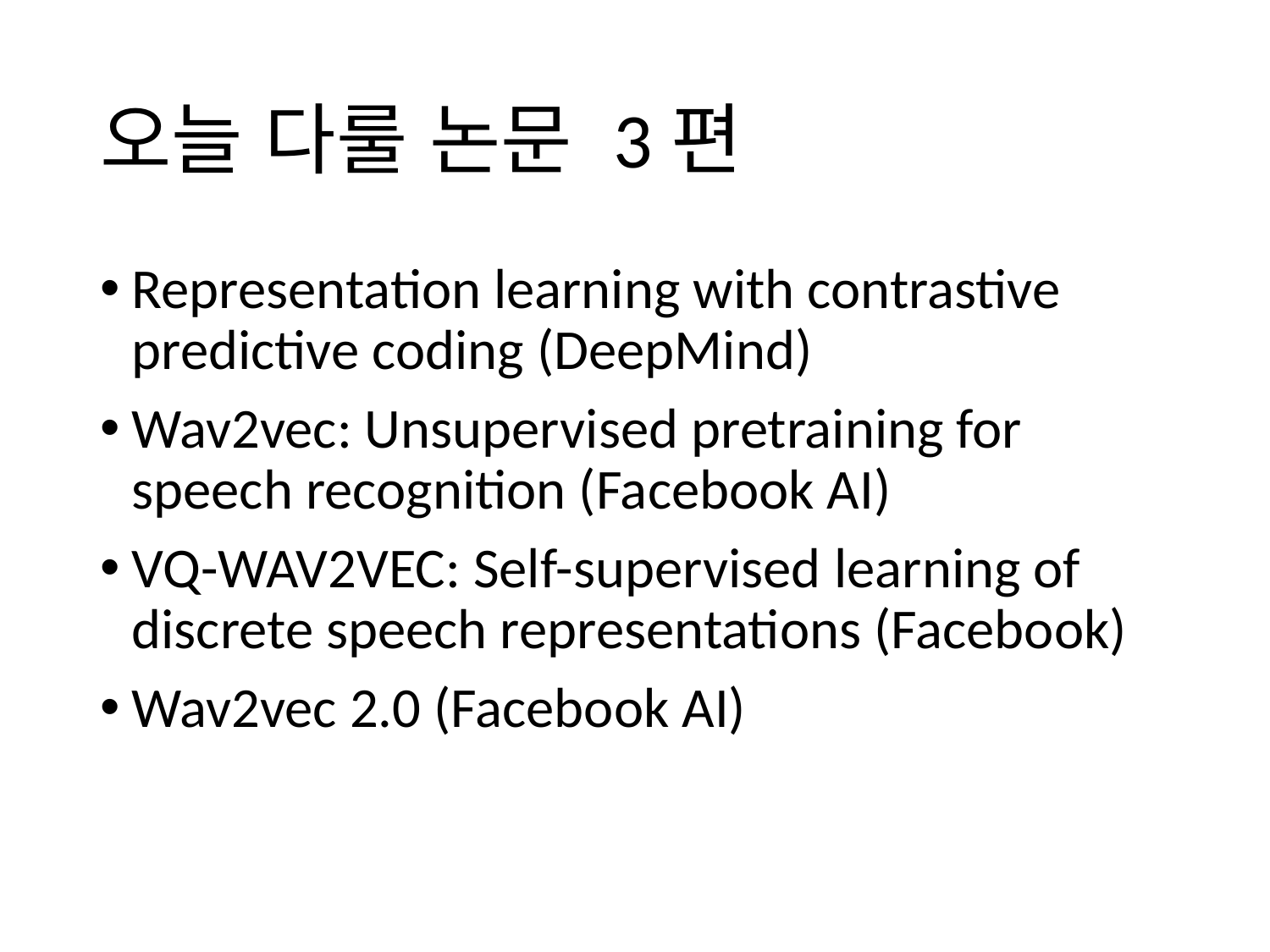

# 오늘 다룰 논문 3편
Representation learning with contrastive predictive coding (DeepMind)
Wav2vec: Unsupervised pretraining for speech recognition (Facebook AI)
VQ-WAV2VEC: Self-supervised learning of discrete speech representations (Facebook)
Wav2vec 2.0 (Facebook AI)